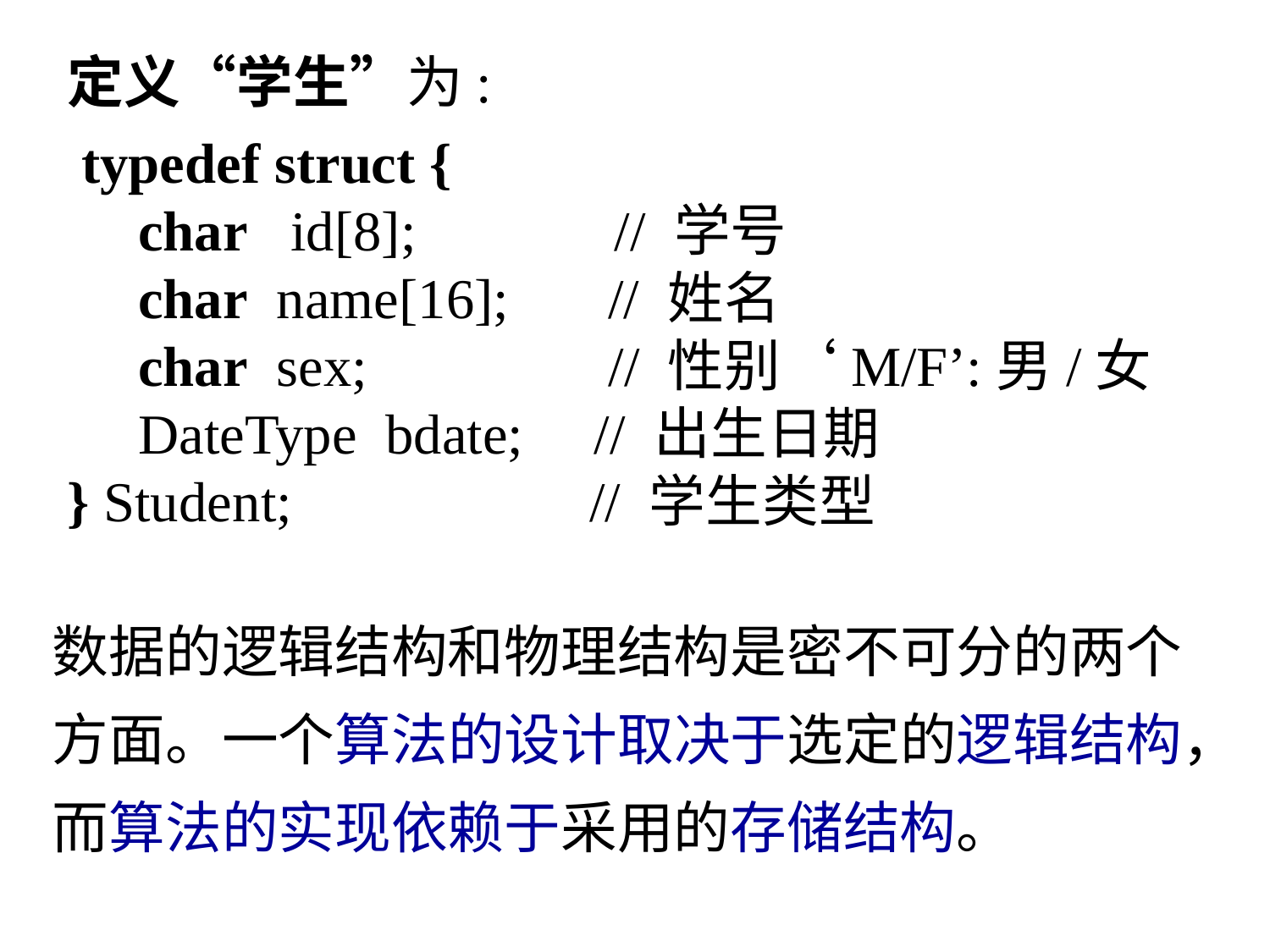

定义“学生”为:
 typedef struct {
     char   id[8];              // 学号
     char  name[16];       // 姓名
     char  sex;                 // 性别‘M/F’:男/女
     DateType  bdate;     // 出生日期
} Student;                     // 学生类型
数据的逻辑结构和物理结构是密不可分的两个方面。一个算法的设计取决于选定的逻辑结构，而算法的实现依赖于采用的存储结构。